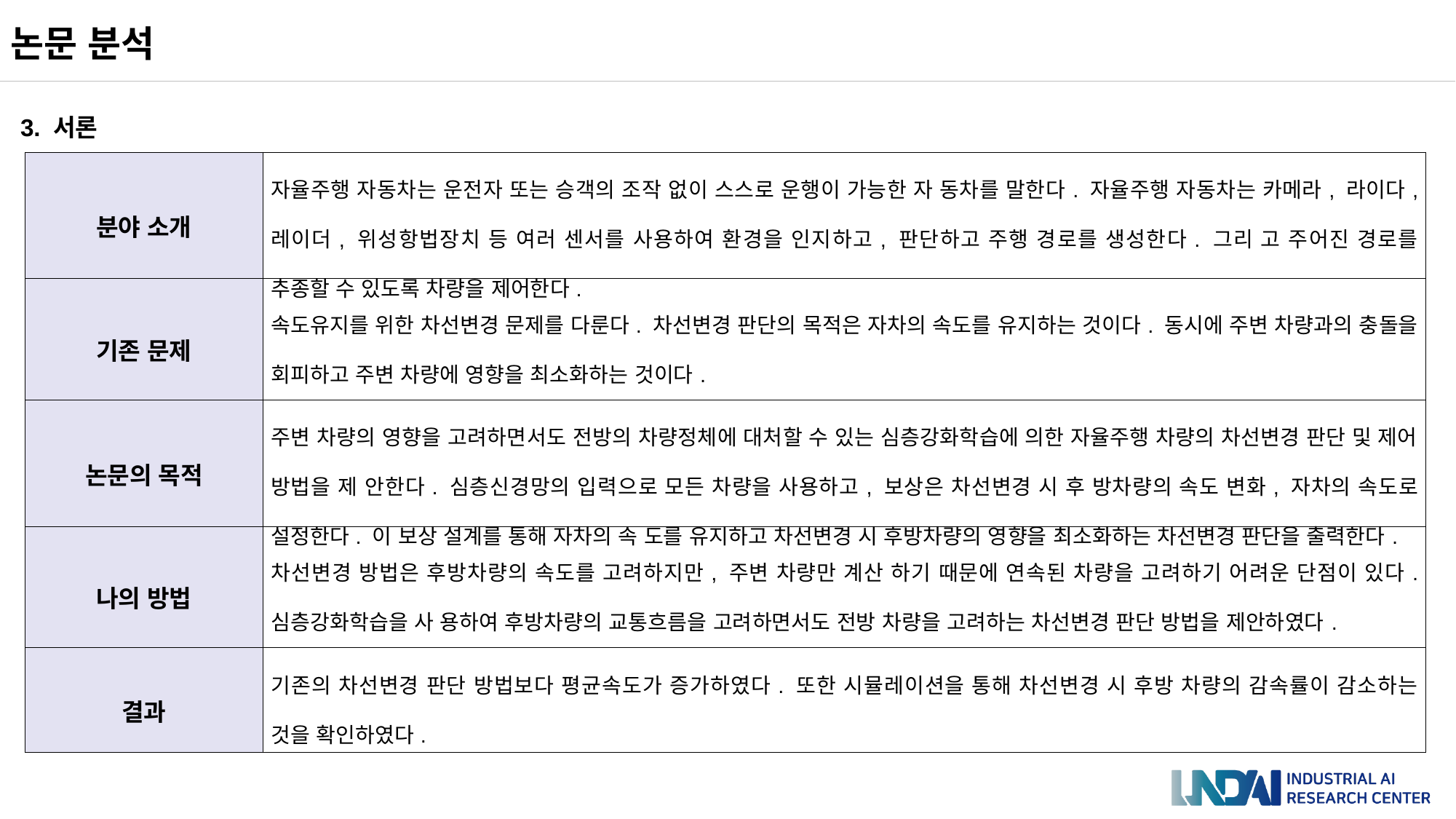

논문 분석
3. 서론

| 분야 소개 | 자율주행 자동차는 운전자 또는 승객의 조작 없이 스스로 운행이 가능한 자 동차를 말한다. 자율주행 자동차는 카메라, 라이다, 레이더, 위성항법장치 등 여러 센서를 사용하여 환경을 인지하고, 판단하고 주행 경로를 생성한다. 그리 고 주어진 경로를 추종할 수 있도록 차량을 제어한다. |
| --- | --- |
| 기존 문제 | 속도유지를 위한 차선변경 문제를 다룬다. 차선변경 판단의 목적은 자차의 속도를 유지하는 것이다. 동시에 주변 차량과의 충돌을 회피하고 주변 차량에 영향을 최소화하는 것이다. |
| 논문의 목적 | 주변 차량의 영향을 고려하면서도 전방의 차량정체에 대처할 수 있는 심층강화학습에 의한 자율주행 차량의 차선변경 판단 및 제어 방법을 제 안한다. 심층신경망의 입력으로 모든 차량을 사용하고, 보상은 차선변경 시 후 방차량의 속도 변화, 자차의 속도로 설정한다. 이 보상 설계를 통해 자차의 속 도를 유지하고 차선변경 시 후방차량의 영향을 최소화하는 차선변경 판단을 출력한다. |
| 나의 방법 | 차선변경 방법은 후방차량의 속도를 고려하지만, 주변 차량만 계산 하기 때문에 연속된 차량을 고려하기 어려운 단점이 있다. 심층강화학습을 사 용하여 후방차량의 교통흐름을 고려하면서도 전방 차량을 고려하는 차선변경 판단 방법을 제안하였다. |
| 결과 | 기존의 차선변경 판단 방법보다 평균속도가 증가하였다. 또한 시뮬레이션을 통해 차선변경 시 후방 차량의 감속률이 감소하는 것을 확인하였다. |